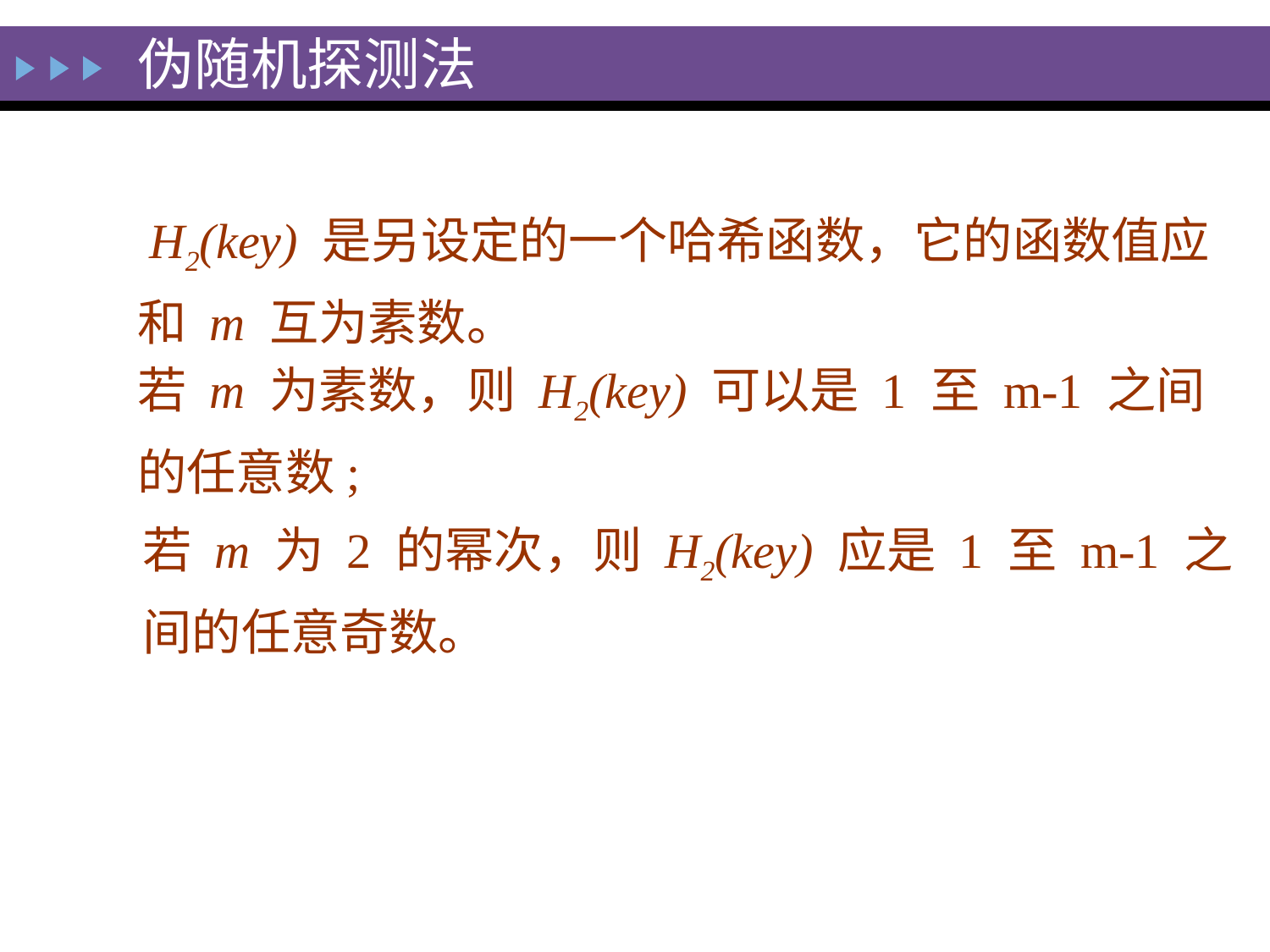

伪随机探测法
 H2(key) 是另设定的一个哈希函数，它的函数值应和 m 互为素数。
若 m 为素数，则 H2(key) 可以是 1 至 m-1 之间的任意数;
若 m 为 2 的幂次，则 H2(key) 应是 1 至 m-1 之间的任意奇数。